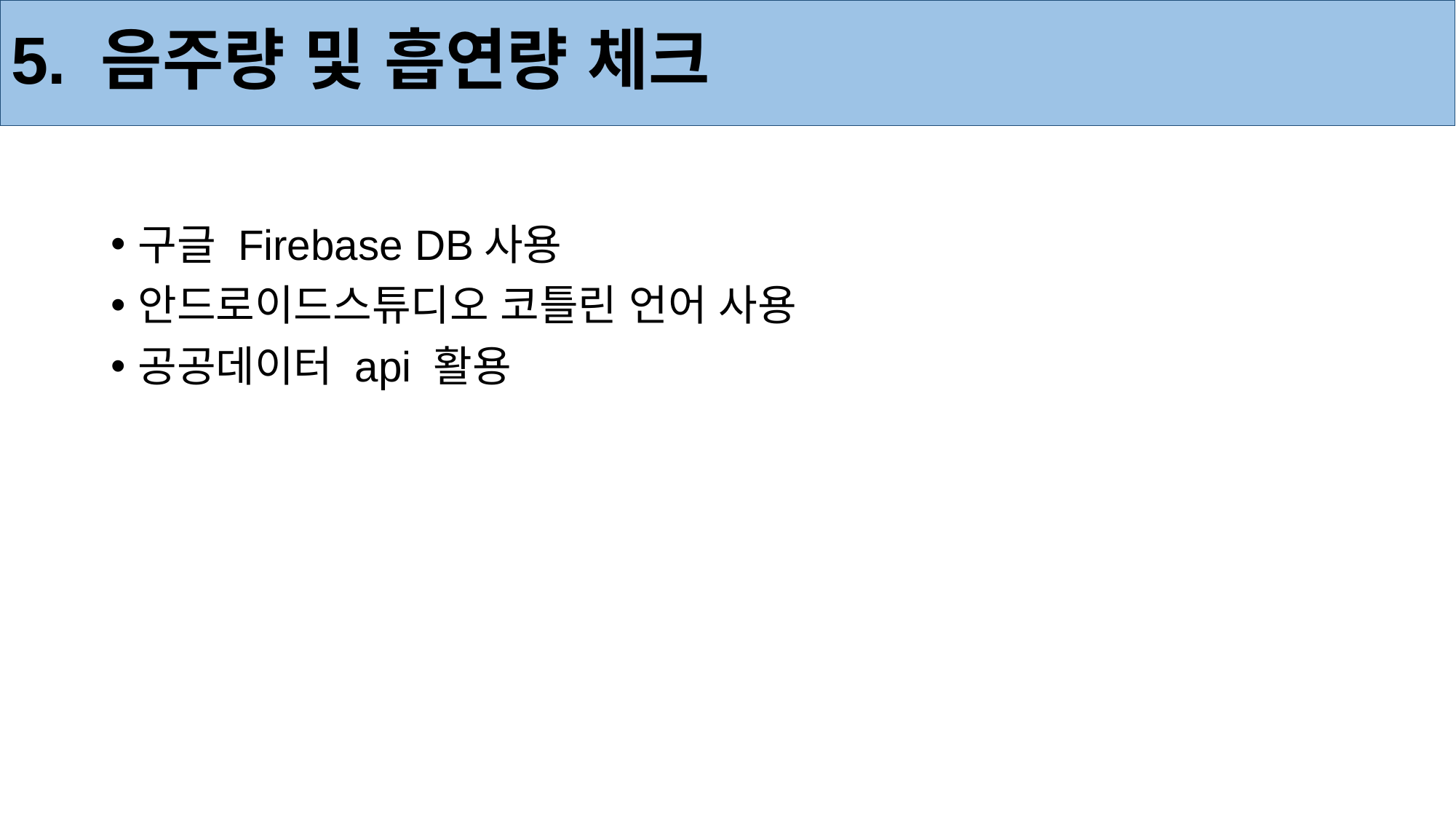

5. 음주량 및 흡연량 체크
구글 Firebase DB사용
안드로이드스튜디오 코틀린 언어 사용
공공데이터 api 활용